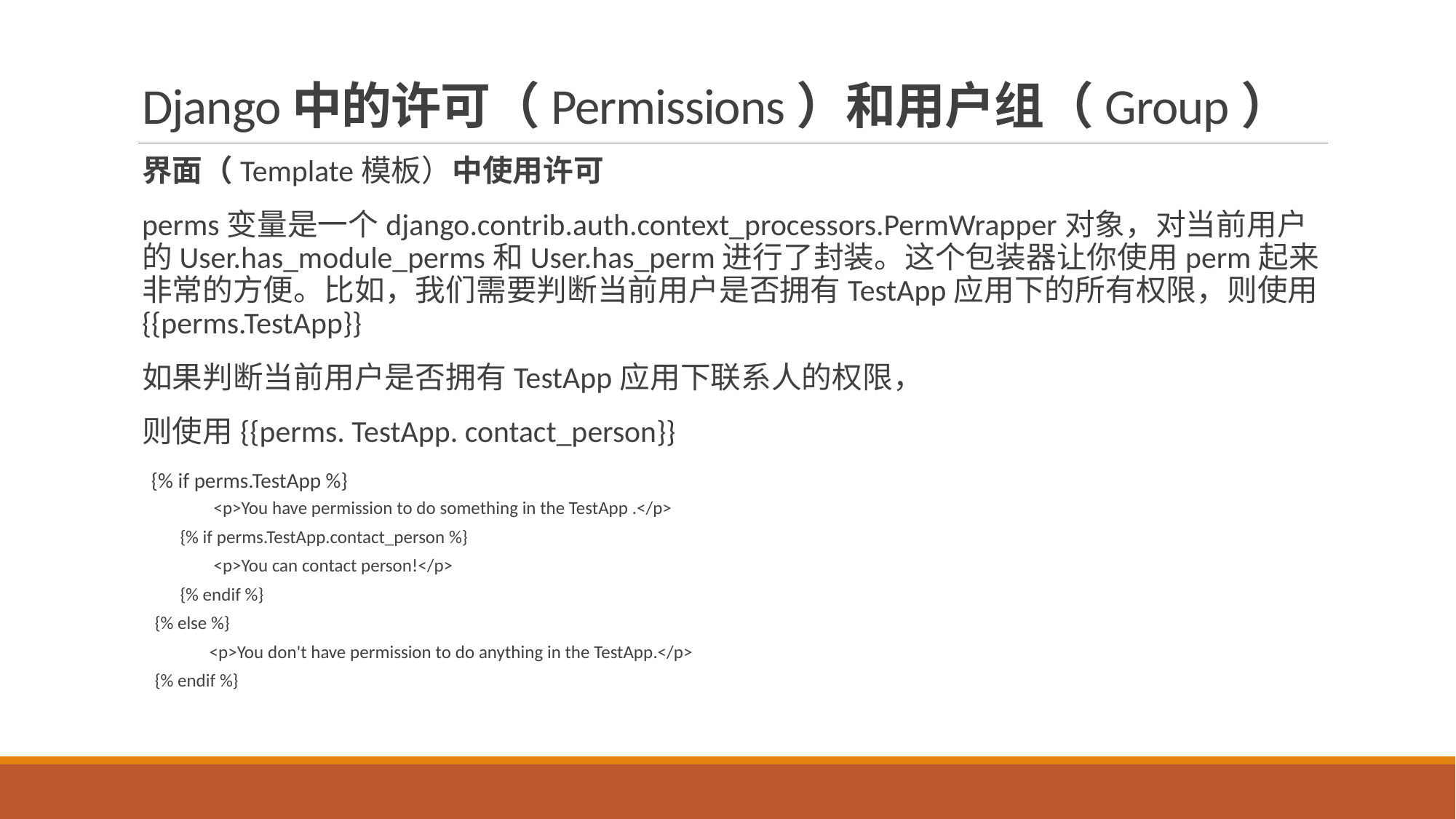

# Django中的许可（Permissions）和用户组（Group）
界面（Template模板）中使用许可
perms变量是一个django.contrib.auth.context_processors.PermWrapper对象，对当前用户的User.has_module_perms和User.has_perm进行了封装。这个包装器让你使用perm起来非常的方便。比如，我们需要判断当前用户是否拥有TestApp应用下的所有权限，则使用{{perms.TestApp}}
如果判断当前用户是否拥有TestApp应用下联系人的权限，
则使用{{perms. TestApp. contact_person}}
  {% if perms.TestApp %}
              <p>You have permission to do something in the TestApp .</p>
      {% if perms.TestApp.contact_person %}
              <p>You can contact person!</p>
      {% endif %}
{% else %}
             <p>You don't have permission to do anything in the TestApp.</p>
{% endif %}